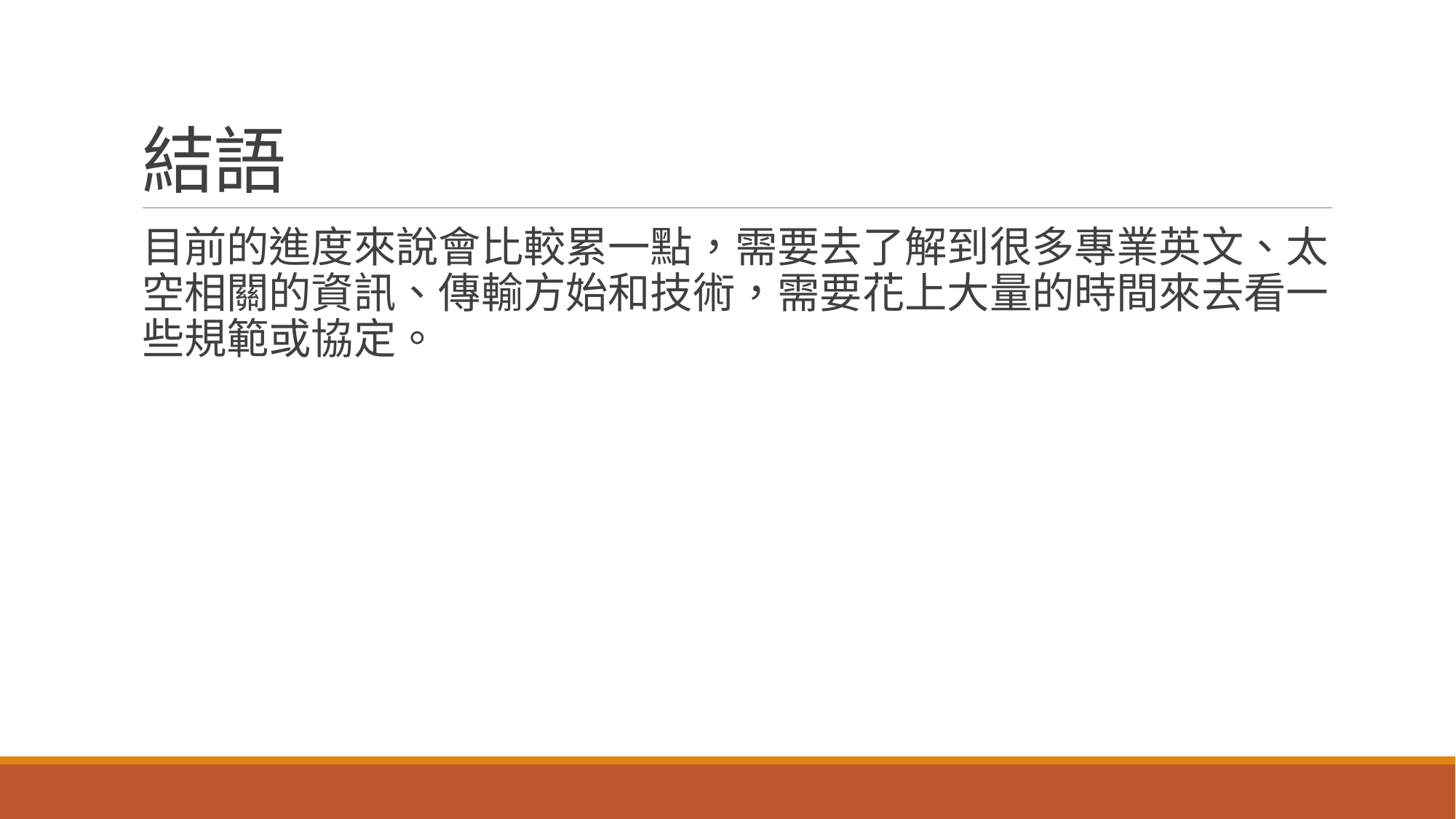

# 結語
目前的進度來說會比較累一點，需要去了解到很多專業英文、太空相關的資訊、傳輸方始和技術，需要花上大量的時間來去看一些規範或協定。